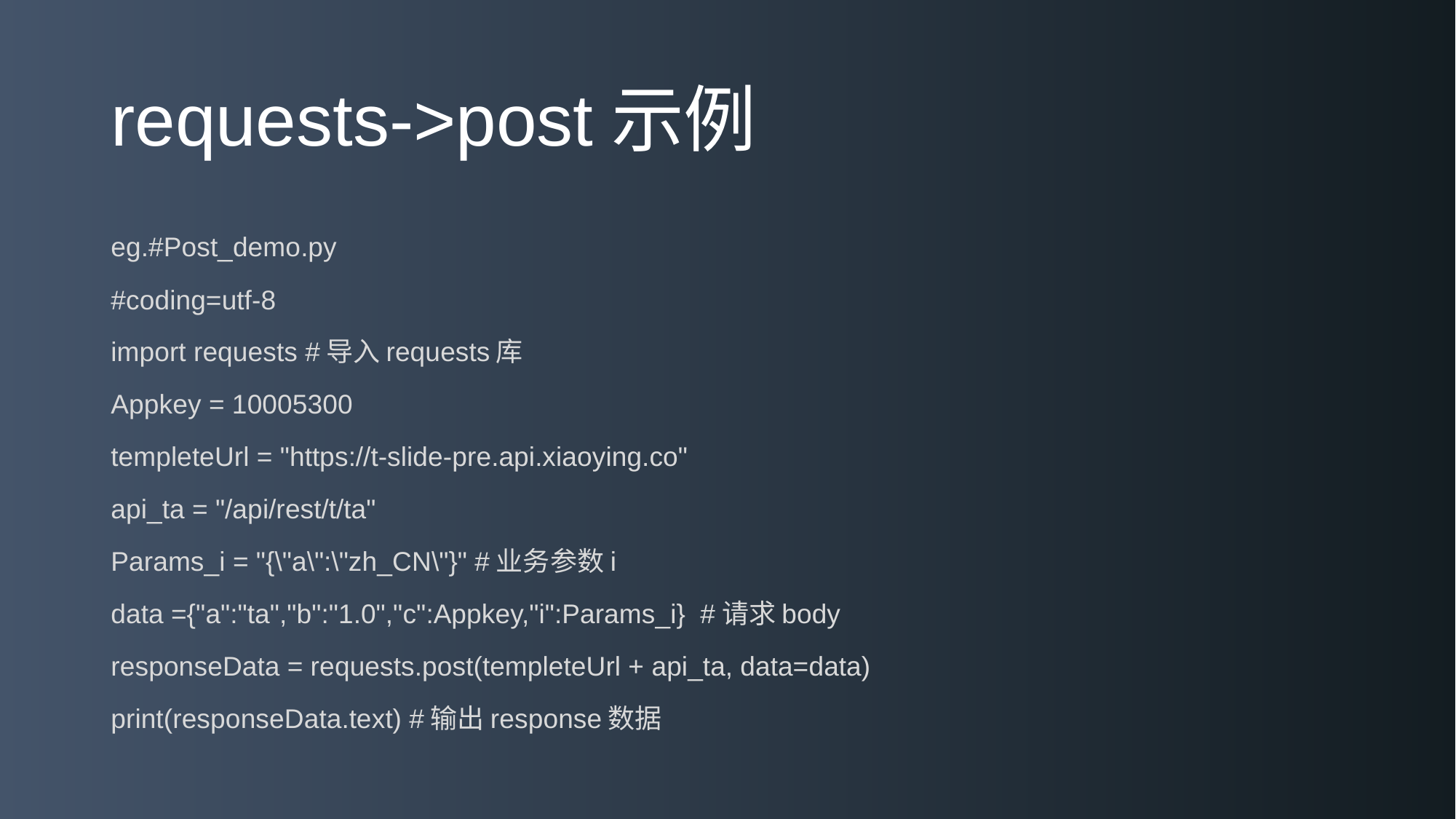

# requests->post示例
eg.#Post_demo.py
#coding=utf-8
import requests #导入requests库
Appkey = 10005300
templeteUrl = "https://t-slide-pre.api.xiaoying.co"
api_ta = "/api/rest/t/ta"
Params_i = "{\"a\":\"zh_CN\"}" #业务参数i
data ={"a":"ta","b":"1.0","c":Appkey,"i":Params_i}  #请求body
responseData = requests.post(templeteUrl + api_ta, data=data)
print(responseData.text) #输出response数据